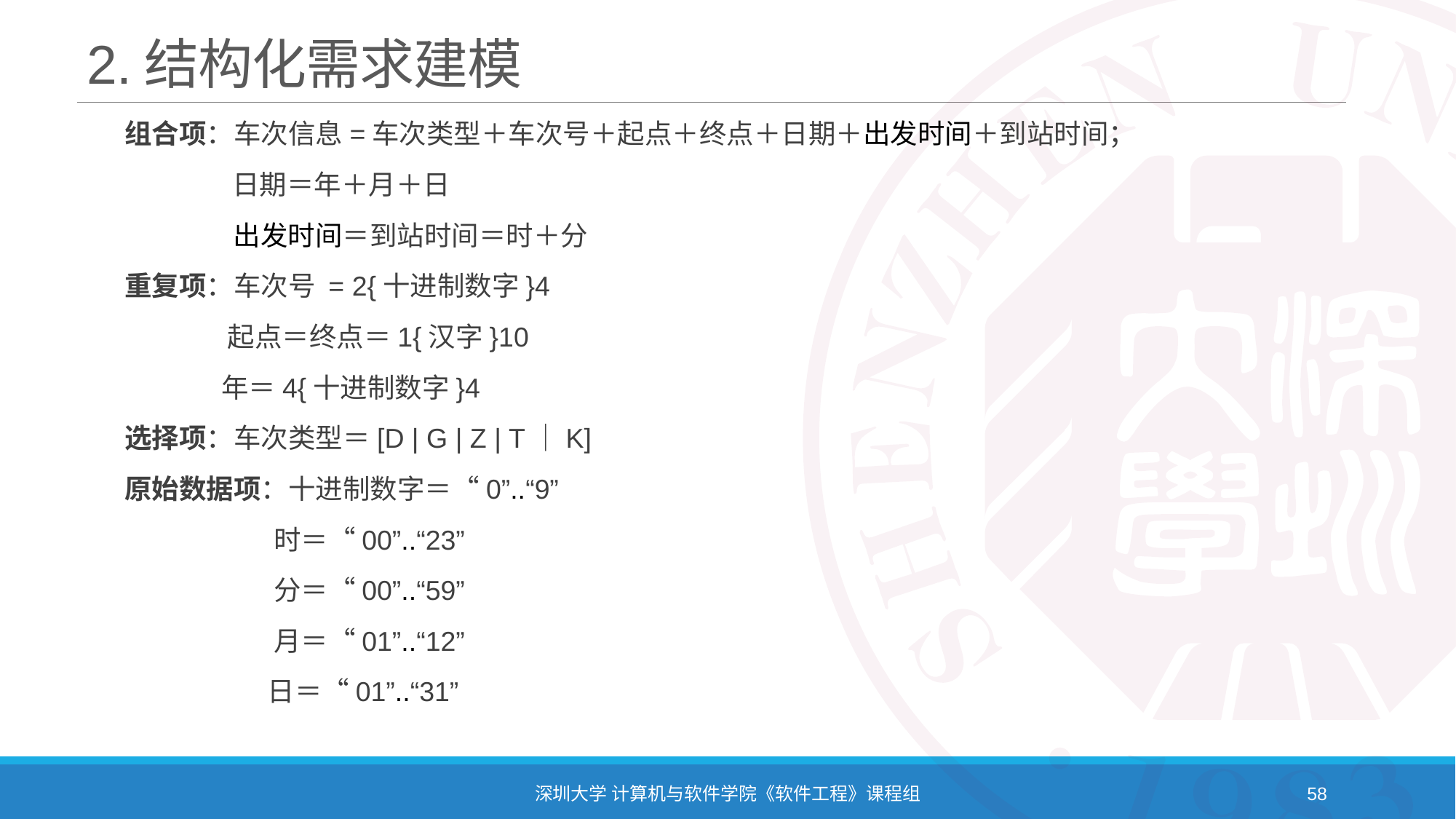

# 2.结构化需求建模
组合项：车次信息=车次类型＋车次号＋起点＋终点＋日期＋出发时间＋到站时间；
      日期＝年＋月＋日
    	     出发时间＝到站时间＝时＋分
重复项：车次号 = 2{十进制数字}4
       起点＝终点＝1{汉字}10
      年＝4{十进制数字}4
选择项：车次类型＝[D | G | Z | T｜K]
原始数据项：十进制数字＝“0”..“9”
                       时＝“00”..“23”
                       分＝“00”..“59”
                       月＝“01”..“12”
                      日＝“01”..“31”
深圳大学 计算机与软件学院《软件工程》课程组
58